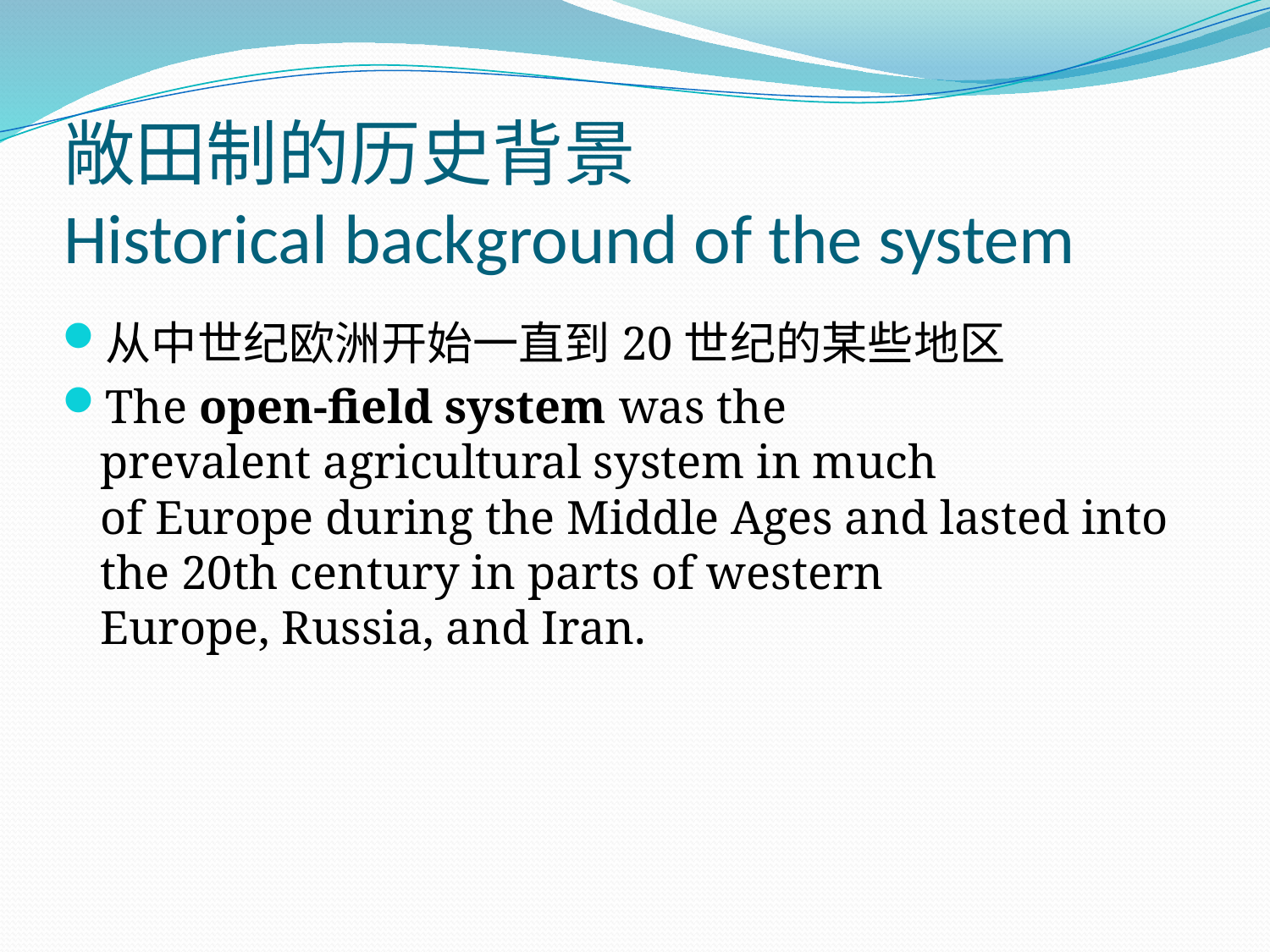

# 敞田制的历史背景 Historical background of the system
从中世纪欧洲开始一直到20世纪的某些地区
The open-field system was the prevalent agricultural system in much of Europe during the Middle Ages and lasted into the 20th century in parts of western Europe, Russia, and Iran.